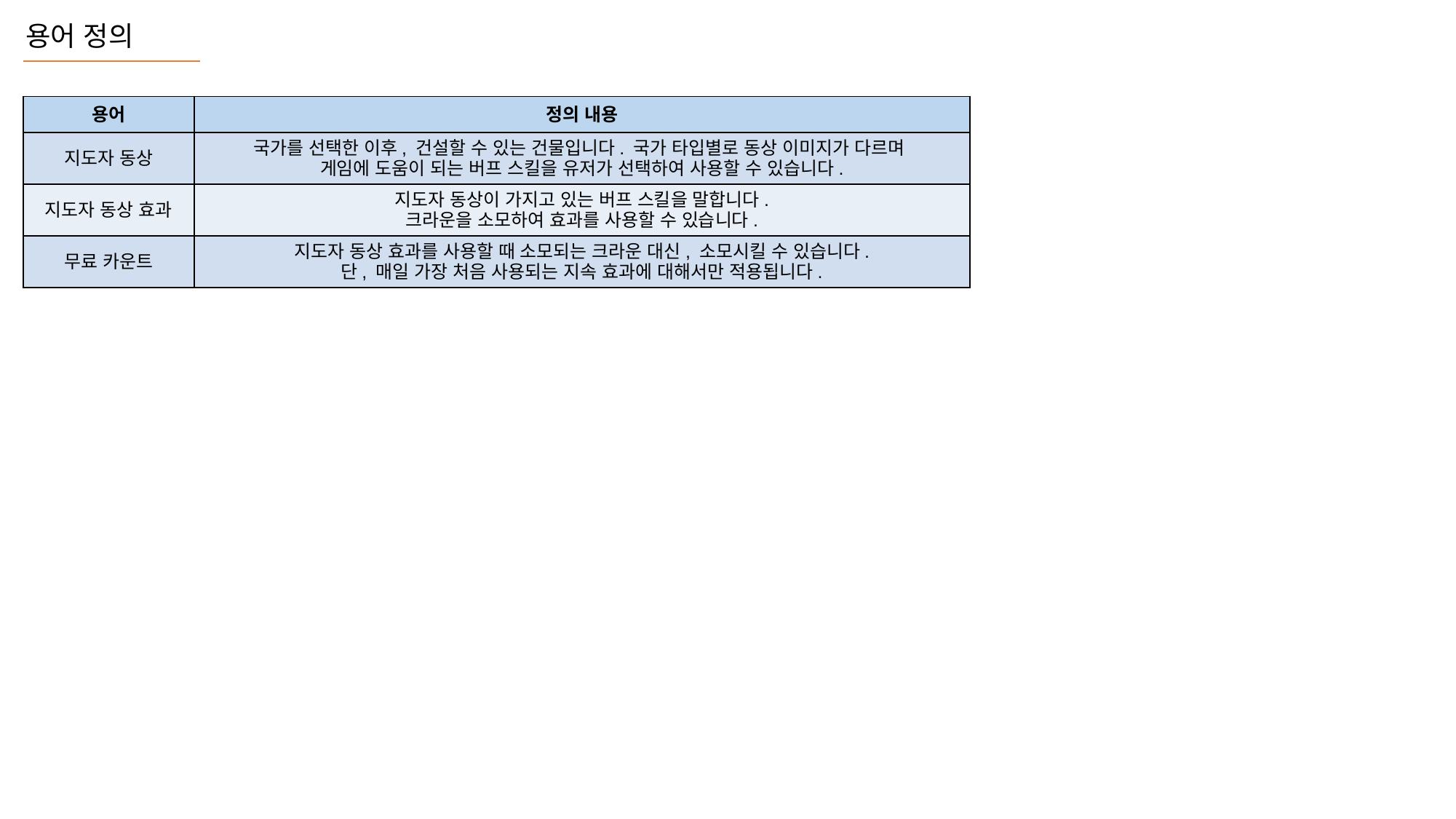

용어 정의
| 용어 | 정의 내용 |
| --- | --- |
| 지도자 동상 | 국가를 선택한 이후, 건설할 수 있는 건물입니다. 국가 타입별로 동상 이미지가 다르며 게임에 도움이 되는 버프 스킬을 유저가 선택하여 사용할 수 있습니다. |
| 지도자 동상 효과 | 지도자 동상이 가지고 있는 버프 스킬을 말합니다. 크라운을 소모하여 효과를 사용할 수 있습니다. |
| 무료 카운트 | 지도자 동상 효과를 사용할 때 소모되는 크라운 대신, 소모시킬 수 있습니다. 단, 매일 가장 처음 사용되는 지속 효과에 대해서만 적용됩니다. |